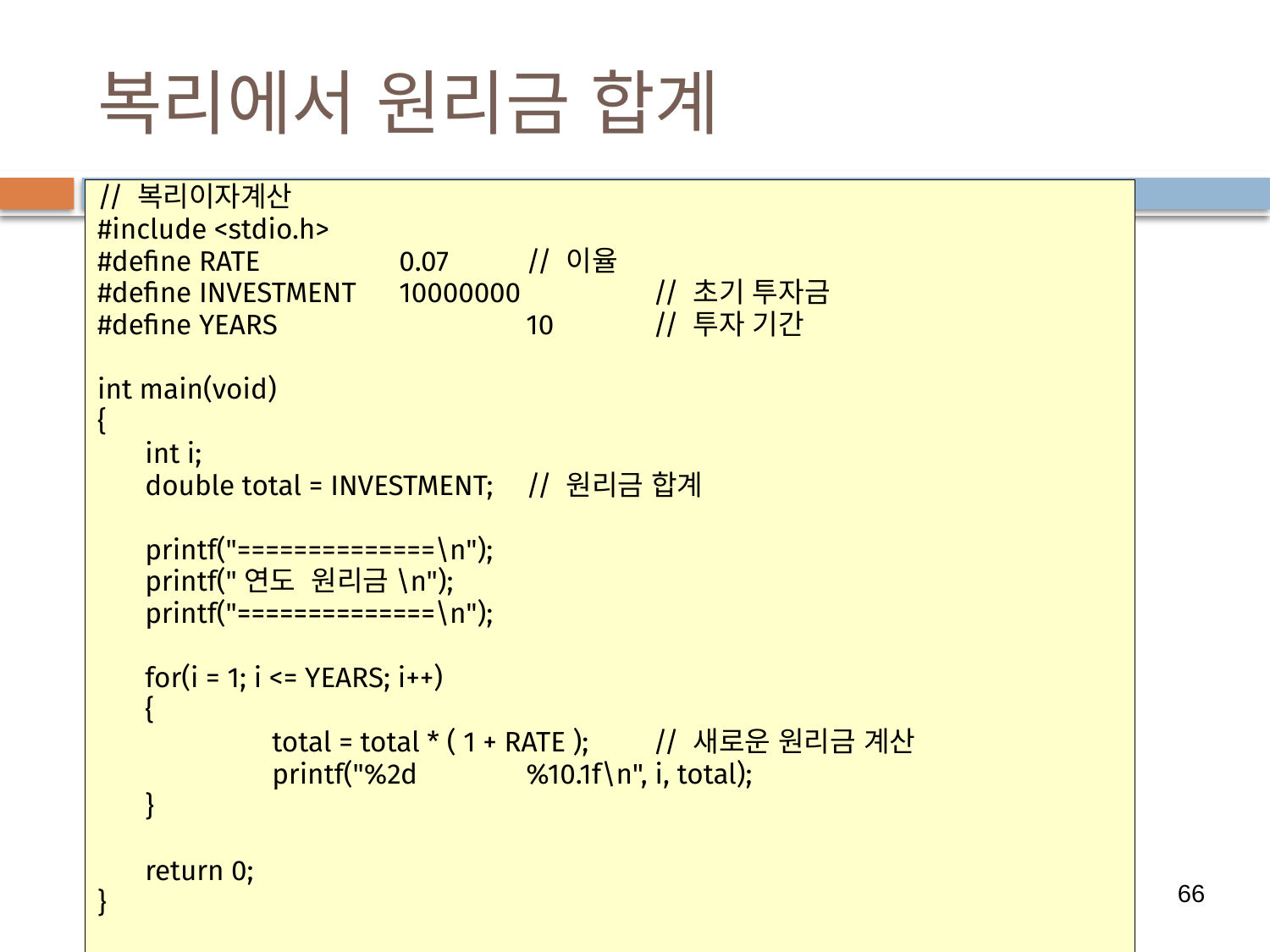

# 복리에서 원리금 합계
// 복리이자계산
#include <stdio.h>
#define RATE 		0.07	// 이율
#define INVESTMENT	10000000 	// 초기 투자금
#define YEARS		10 	// 투자 기간

int main(void)
{
	int i;
	double total = INVESTMENT;	// 원리금 합계

	printf("==============\n");
	printf("연도  원리금\n");
	printf("==============\n");

	for(i = 1; i <= YEARS; i++)
	{
		total = total * ( 1 + RATE );	// 새로운 원리금 계산
		printf("%2d	%10.1f\n", i, total);
	}

	return 0;
}

66